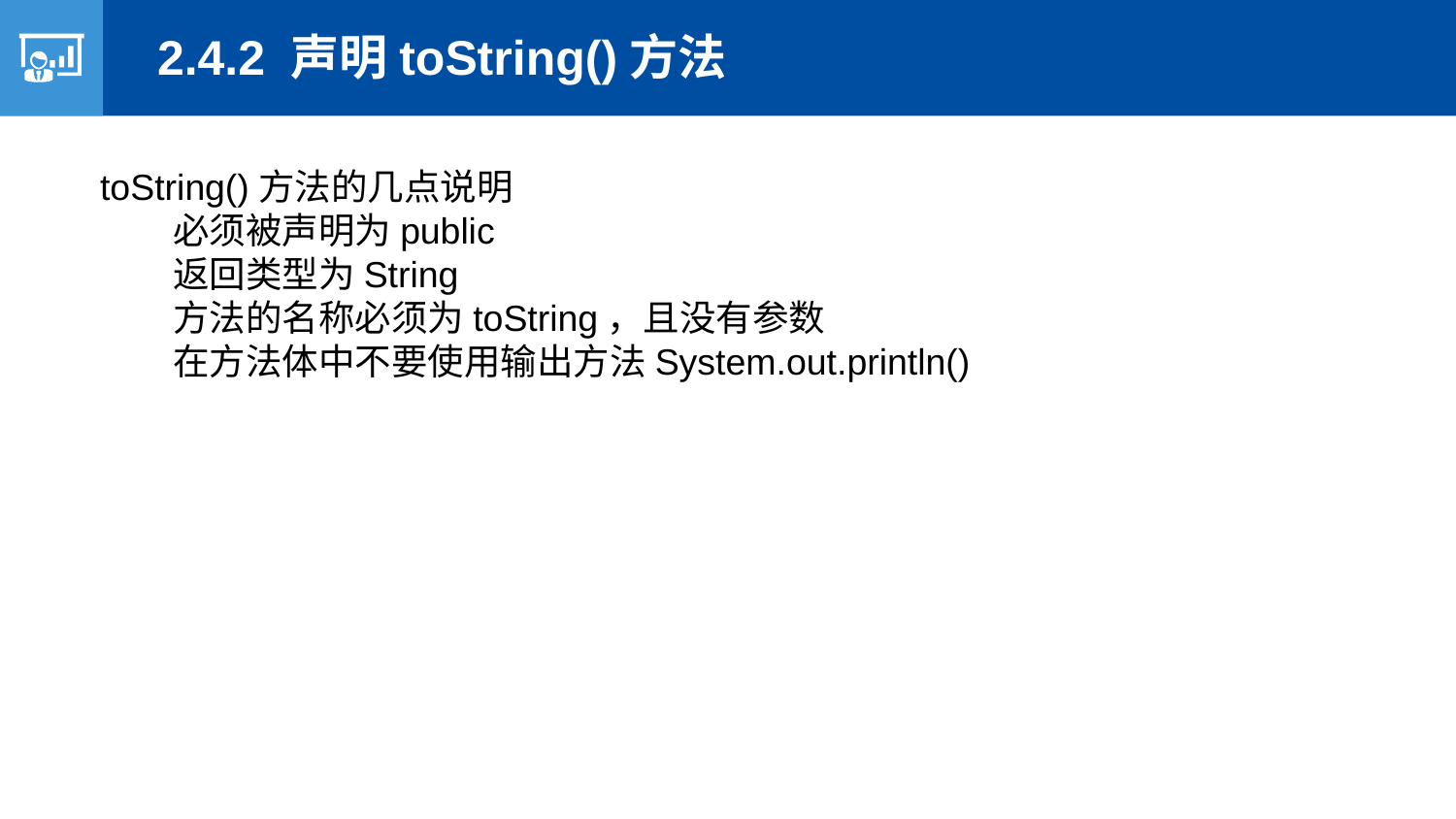

2.4.2 声明toString()方法
toString()方法的几点说明
必须被声明为public
返回类型为String
方法的名称必须为toString，且没有参数
在方法体中不要使用输出方法System.out.println()